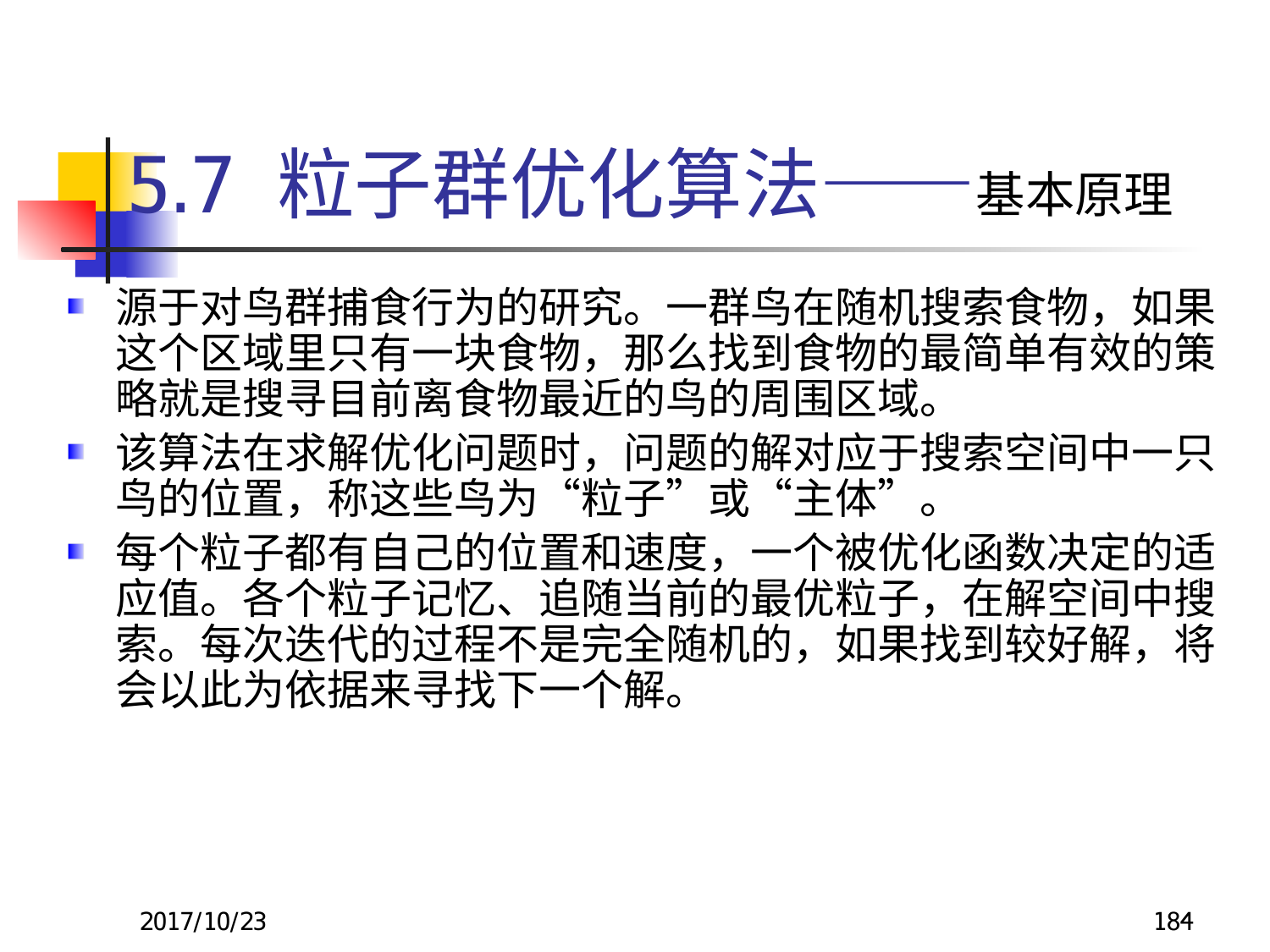

# 5.7 粒子群优化算法——基本原理
源于对鸟群捕食行为的研究。一群鸟在随机搜索食物，如果这个区域里只有一块食物，那么找到食物的最简单有效的策略就是搜寻目前离食物最近的鸟的周围区域。
该算法在求解优化问题时，问题的解对应于搜索空间中一只鸟的位置，称这些鸟为“粒子”或“主体”。
每个粒子都有自己的位置和速度，一个被优化函数决定的适应值。各个粒子记忆、追随当前的最优粒子，在解空间中搜索。每次迭代的过程不是完全随机的，如果找到较好解，将会以此为依据来寻找下一个解。
2017/10/23
184